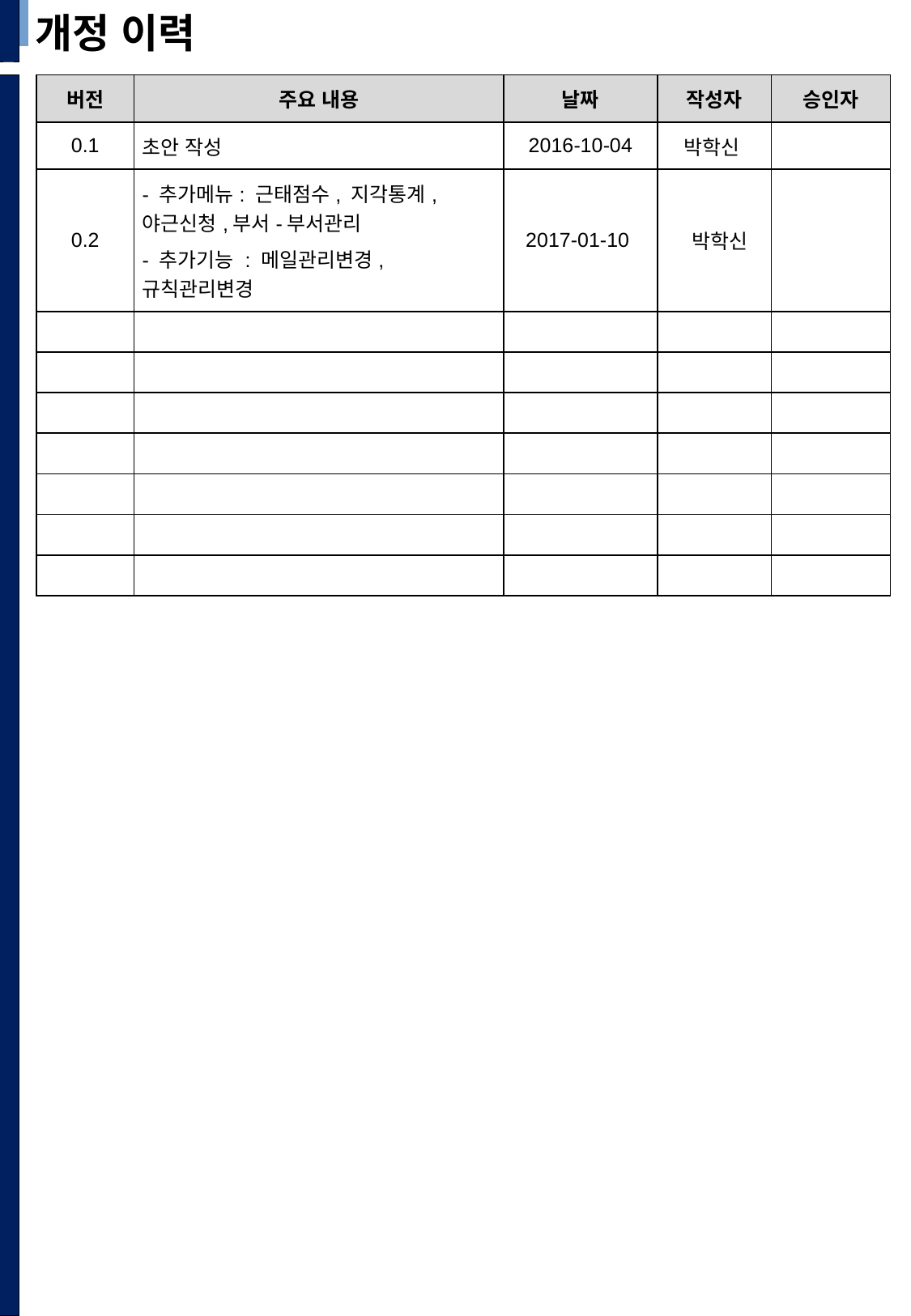

# 개정 이력
| 버전 | 주요 내용 | 날짜 | 작성자 | 승인자 |
| --- | --- | --- | --- | --- |
| 0.1 | 초안 작성 | 2016-10-04 | 박학신 |  |
| 0.2 | - 추가메뉴: 근태점수, 지각통계,야근신청,부서-부서관리 - 추가기능 : 메일관리변경, 규칙관리변경 | 2017-01-10 | 박학신 |  |
|  |  |  |  |  |
|  |  |  |  |  |
|  |  |  |  |  |
|  |  |  |  |  |
|  |  |  |  |  |
|  |  |  |  |  |
|  |  |  |  |  |